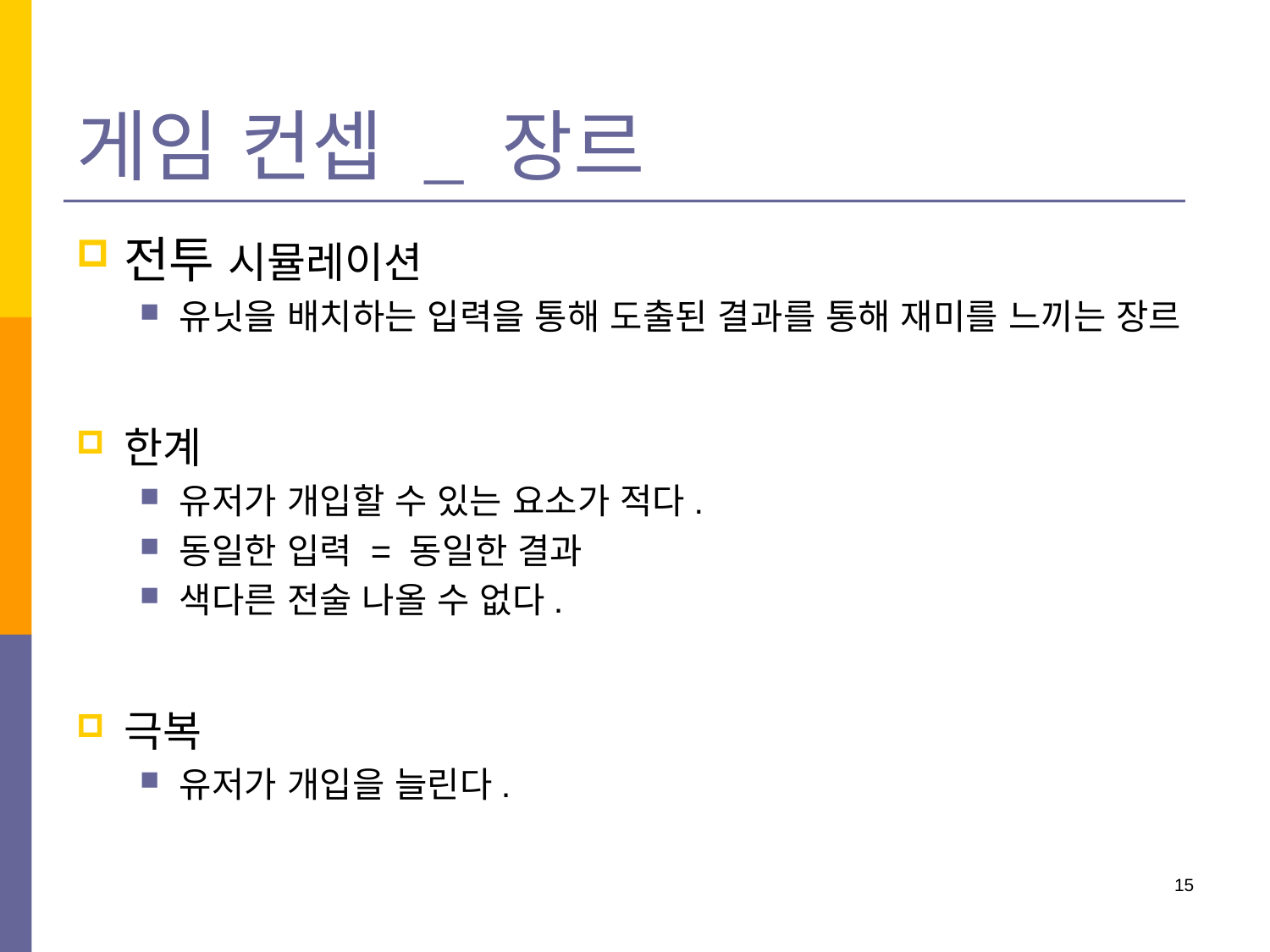

# 게임 컨셉 _ 장르
전투 시뮬레이션
유닛을 배치하는 입력을 통해 도출된 결과를 통해 재미를 느끼는 장르

한계
유저가 개입할 수 있는 요소가 적다.
동일한 입력 = 동일한 결과
색다른 전술 나올 수 없다.

극복
유저가 개입을 늘린다.
15